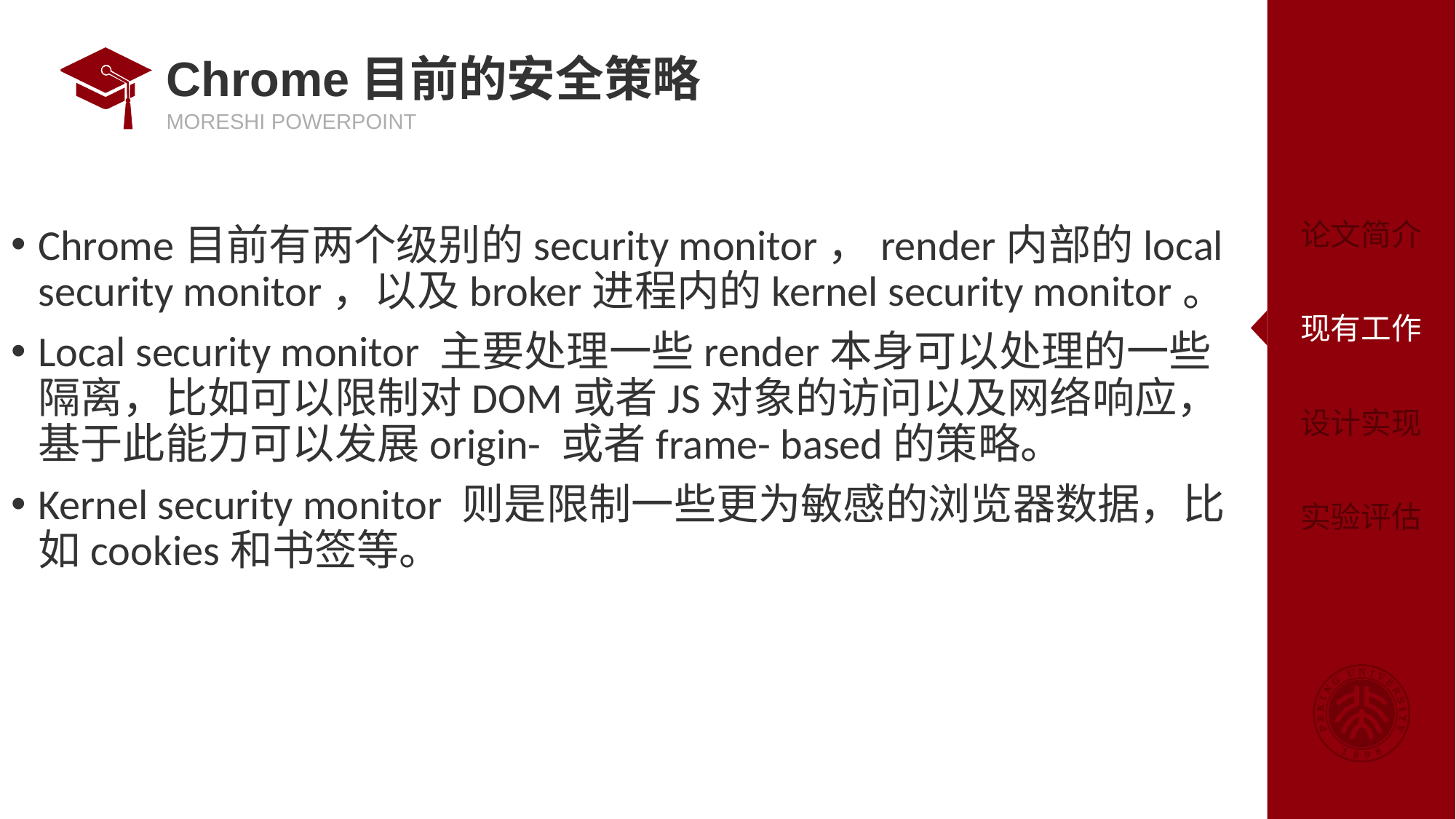

# Chrome目前的安全策略
Chrome目前有两个级别的security monitor，render内部的local security monitor，以及broker进程内的kernel security monitor。
Local security monitor 主要处理一些render本身可以处理的一些隔离，比如可以限制对DOM或者JS对象的访问以及网络响应，基于此能力可以发展origin- 或者frame- based的策略。
Kernel security monitor 则是限制一些更为敏感的浏览器数据，比如cookies和书签等。